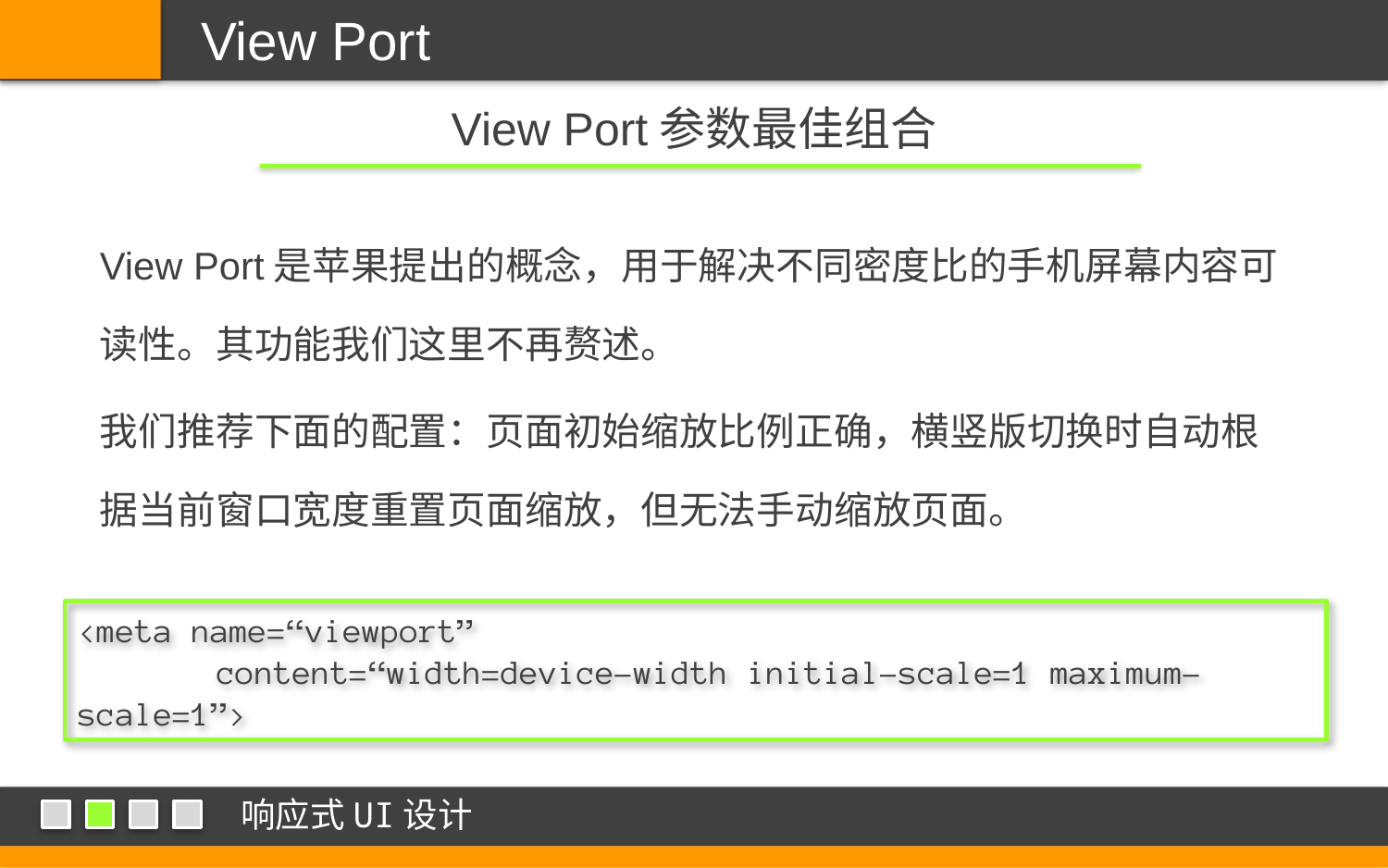

View Port
View Port参数最佳组合
View Port是苹果提出的概念，用于解决不同密度比的手机屏幕内容可读性。其功能我们这里不再赘述。
我们推荐下面的配置：页面初始缩放比例正确，横竖版切换时自动根据当前窗口宽度重置页面缩放，但无法手动缩放页面。
<meta name=“viewport”
	content=“width=device-width initial-scale=1 maximum-scale=1”>
响应式UI设计